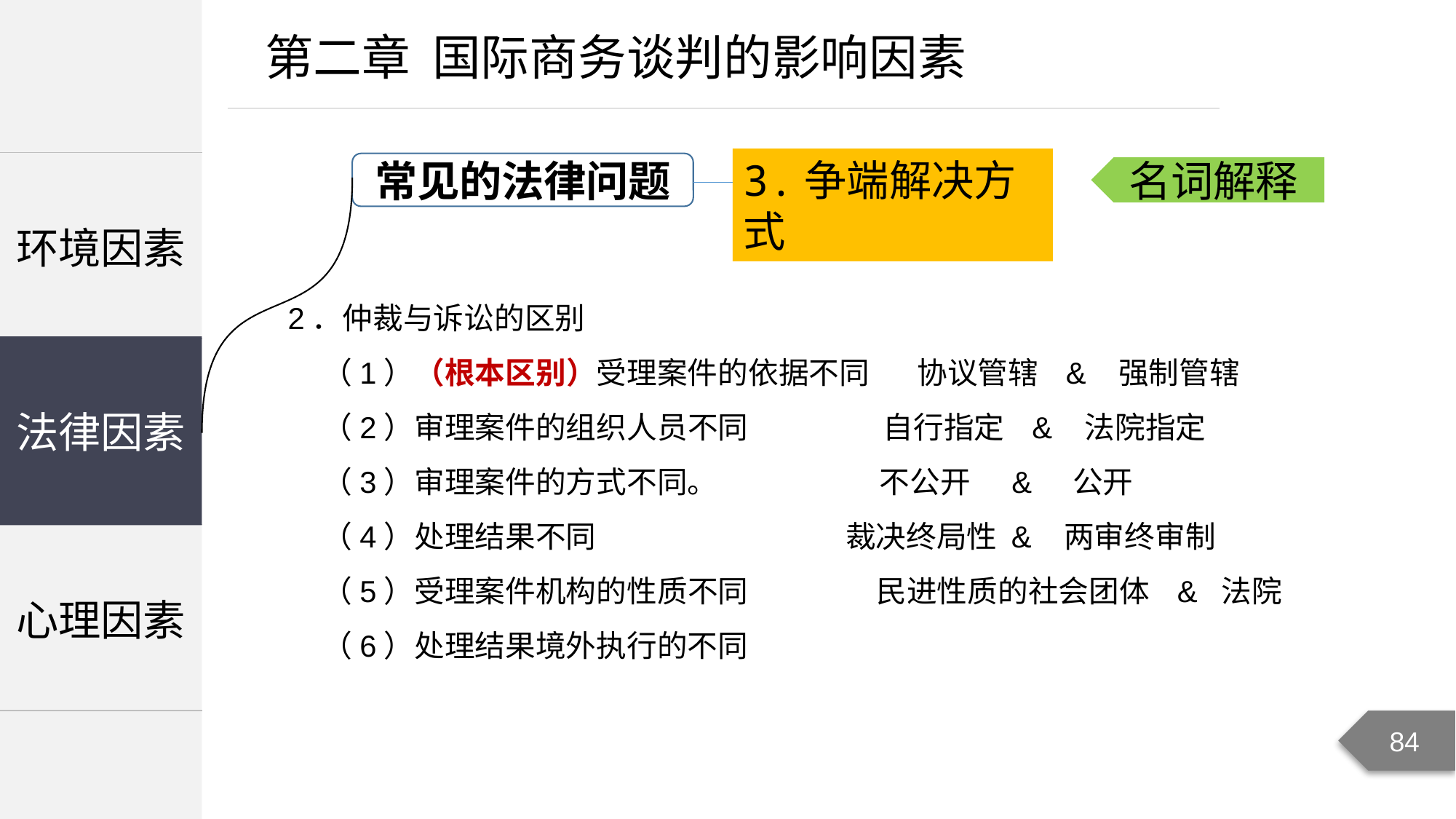

第二章  国际商务谈判的影响因素
3.争端解决方式
常见的法律问题
| 环境因素 |
| --- |
| 法律因素 |
| 心理因素 |
名词解释
2．仲裁与诉讼的区别
    （1）（根本区别）受理案件的依据不同       协议管辖   &   强制管辖
    （2）审理案件的组织人员不同                    自行指定   &   法院指定
    （3）审理案件的方式不同。                        不公开     &    公开
    （4）处理结果不同                                     裁决终局性 &   两审终审制
    （5）受理案件机构的性质不同                   民进性质的社会团体   &  法院
    （6）处理结果境外执行的不同

法律因素

84